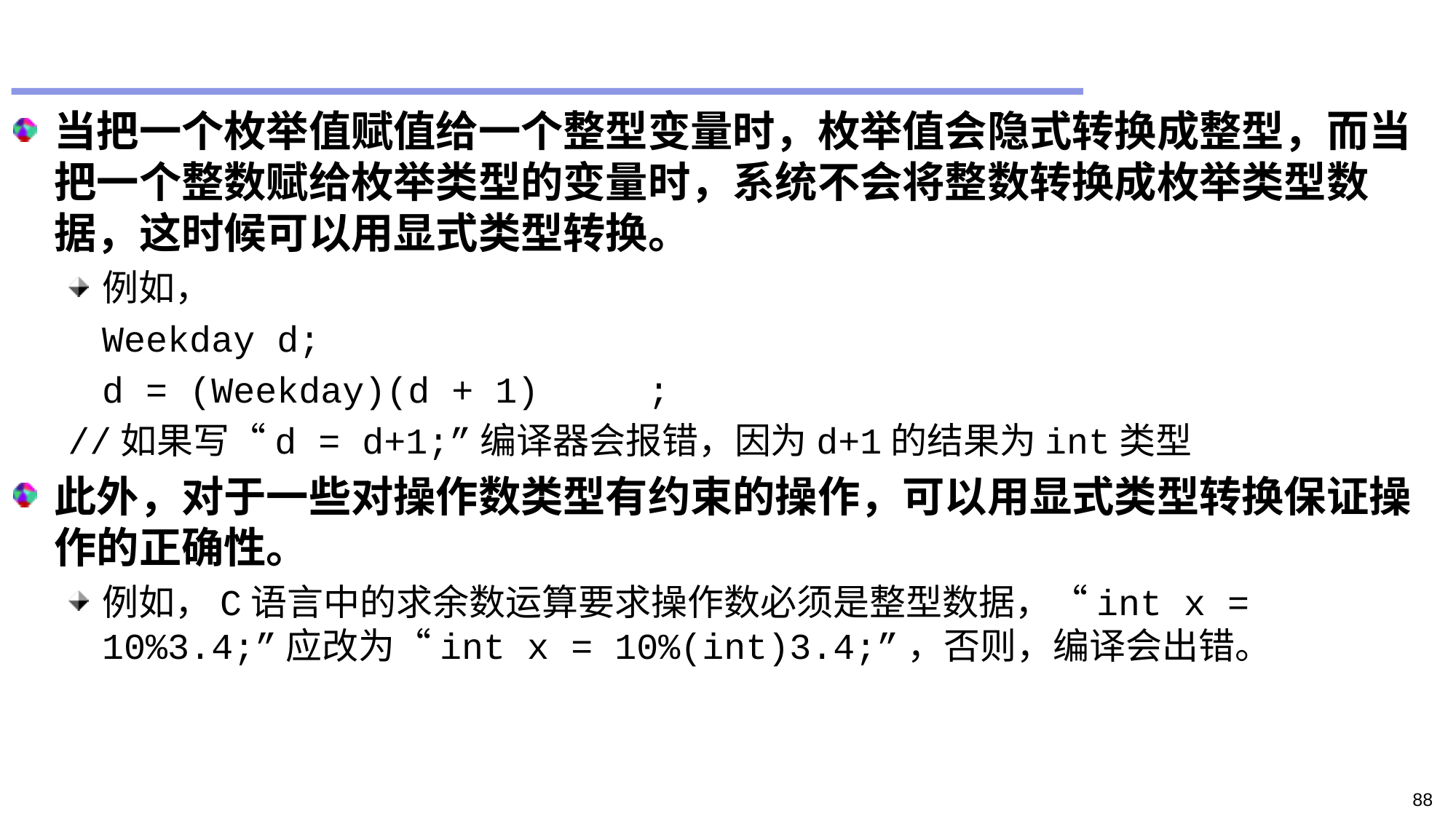

#
当把一个枚举值赋值给一个整型变量时，枚举值会隐式转换成整型，而当把一个整数赋给枚举类型的变量时，系统不会将整数转换成枚举类型数据，这时候可以用显式类型转换。
例如，
	Weekday d;
	d = (Weekday)(d + 1)	;
//如果写“d = d+1;”编译器会报错，因为d+1的结果为int类型
此外，对于一些对操作数类型有约束的操作，可以用显式类型转换保证操作的正确性。
例如，C语言中的求余数运算要求操作数必须是整型数据，“int x = 10%3.4;”应改为“int x = 10%(int)3.4;”，否则，编译会出错。
88